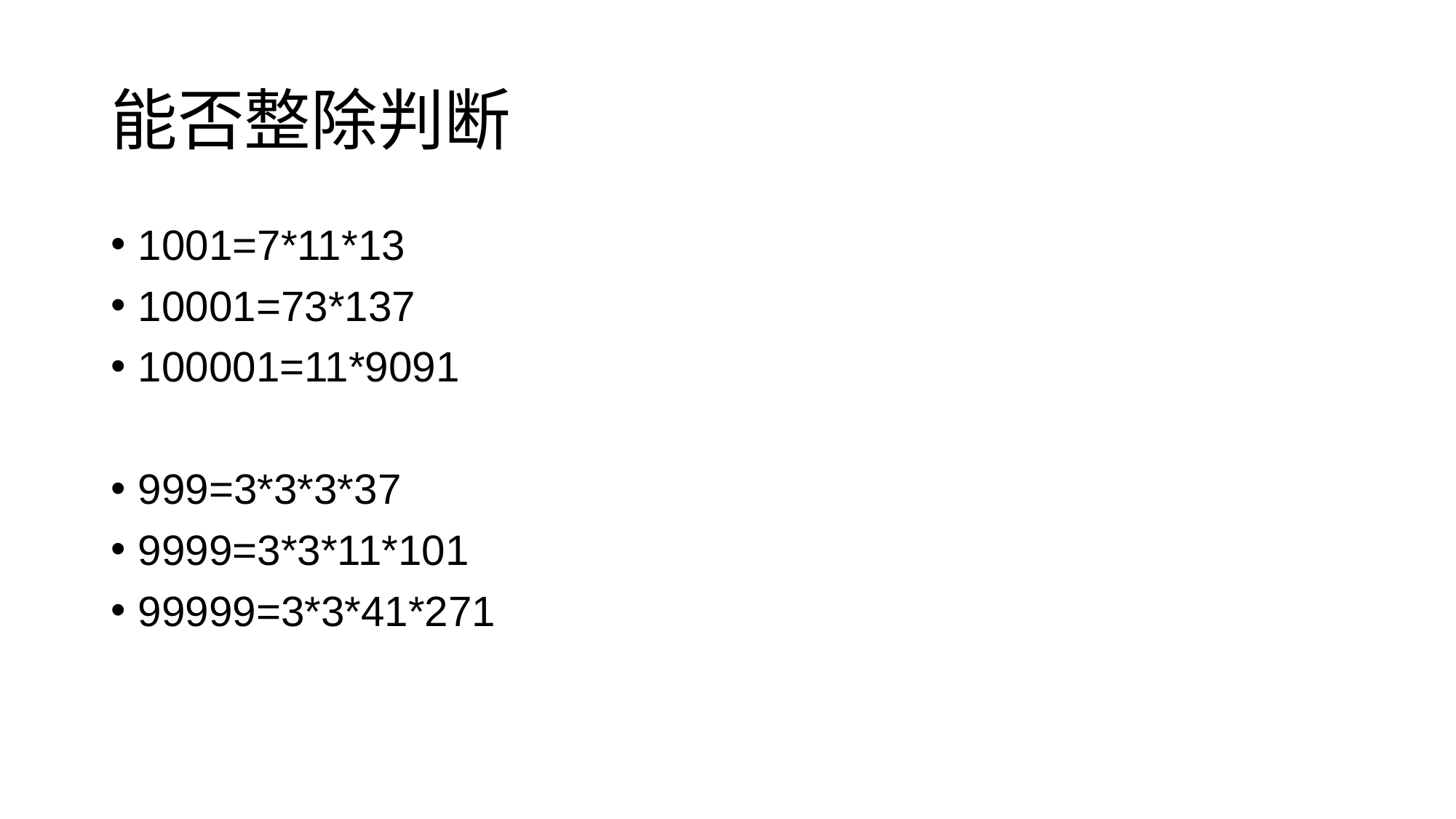

# 能否整除判断
1001=7*11*13
10001=73*137
100001=11*9091

999=3*3*3*37
9999=3*3*11*101
99999=3*3*41*271